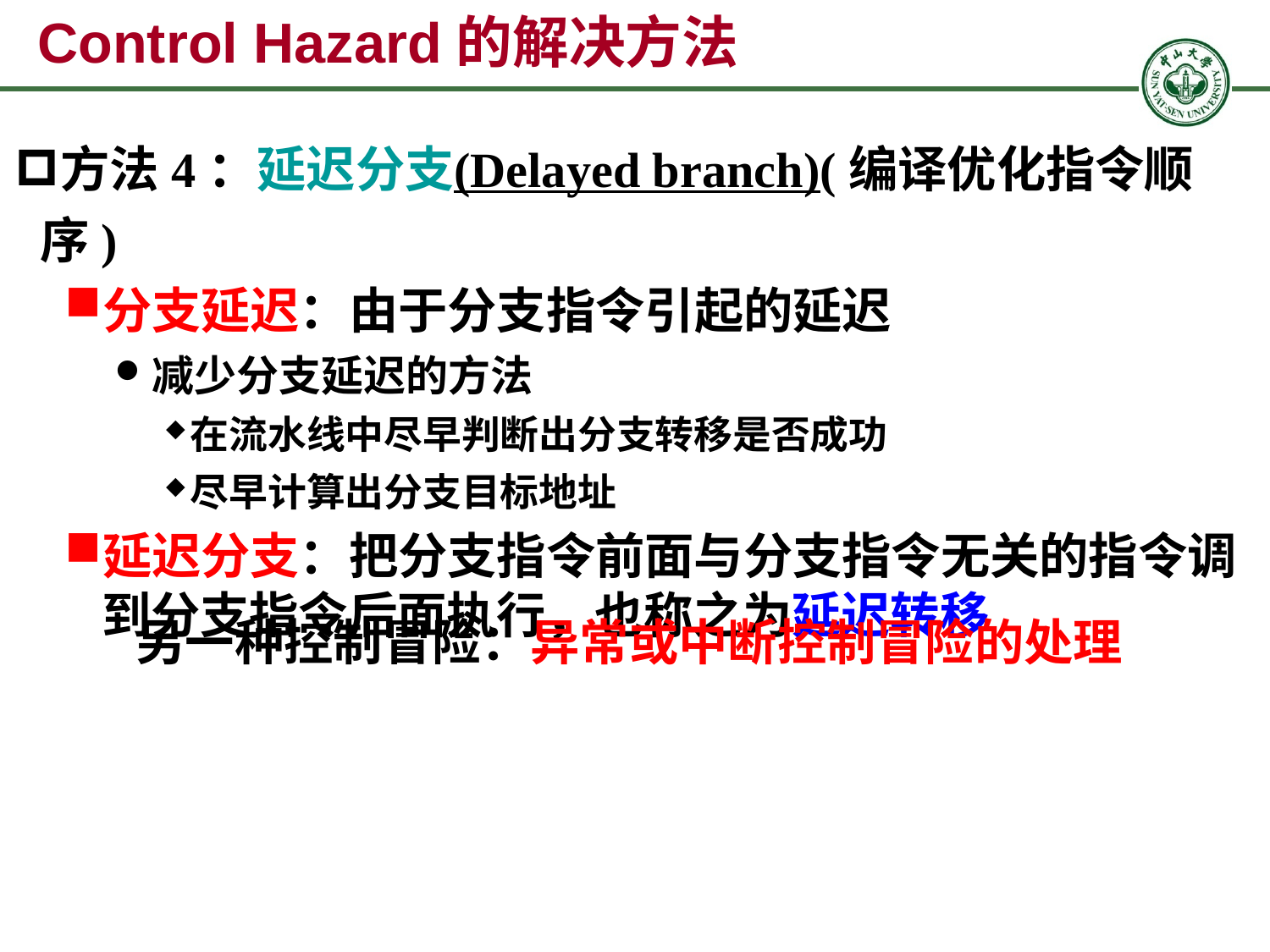

# Control Hazard的解决方法
方法4：延迟分支(Delayed branch)(编译优化指令顺序)
分支延迟：由于分支指令引起的延迟
减少分支延迟的方法
在流水线中尽早判断出分支转移是否成功
尽早计算出分支目标地址
延迟分支：把分支指令前面与分支指令无关的指令调到分支指令后面执行，也称之为延迟转移
另一种控制冒险：异常或中断控制冒险的处理